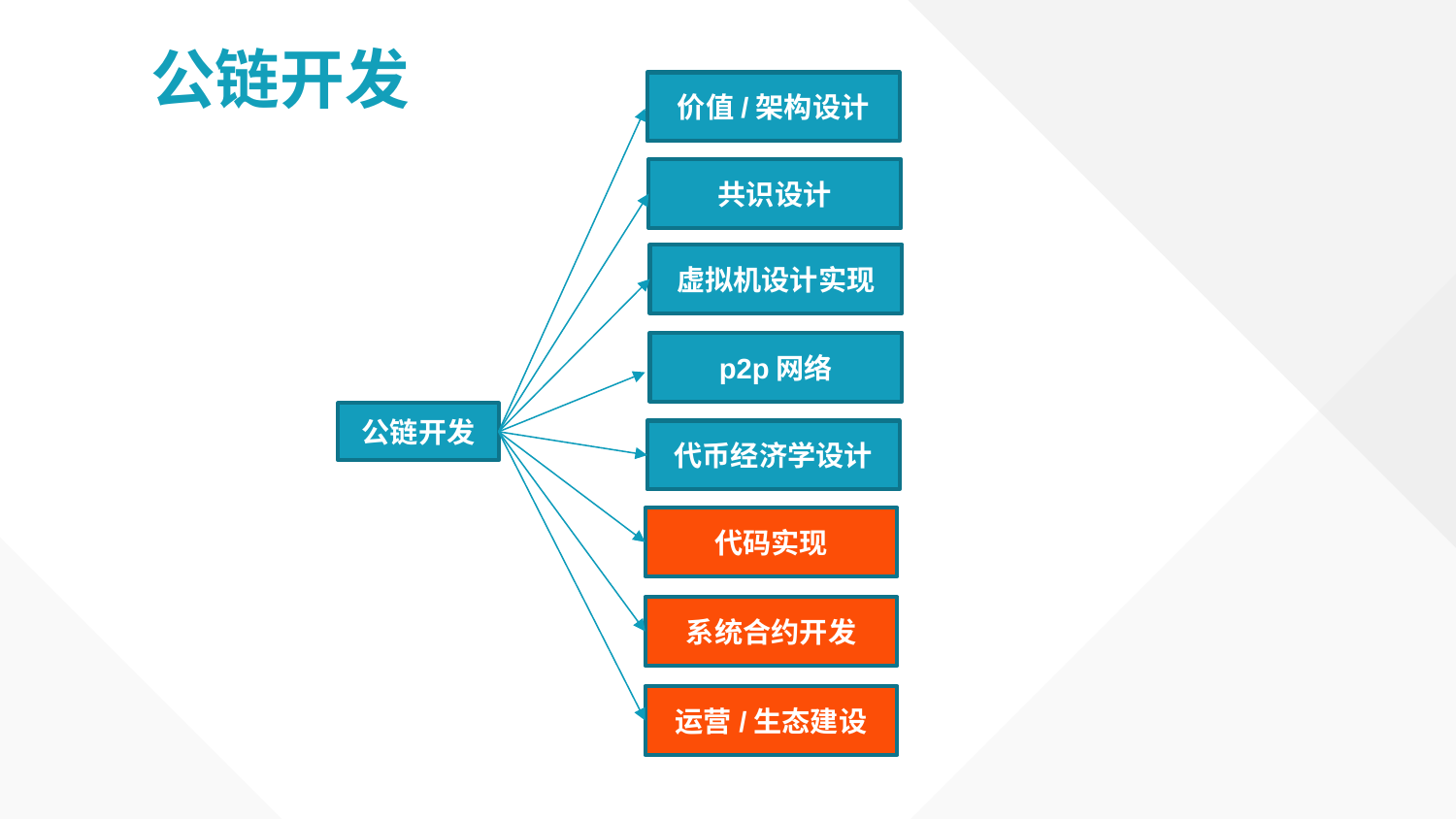

# 公链开发
价值/架构设计
共识设计
虚拟机设计实现
p2p网络
公链开发
代币经济学设计
代码实现
系统合约开发
运营/生态建设